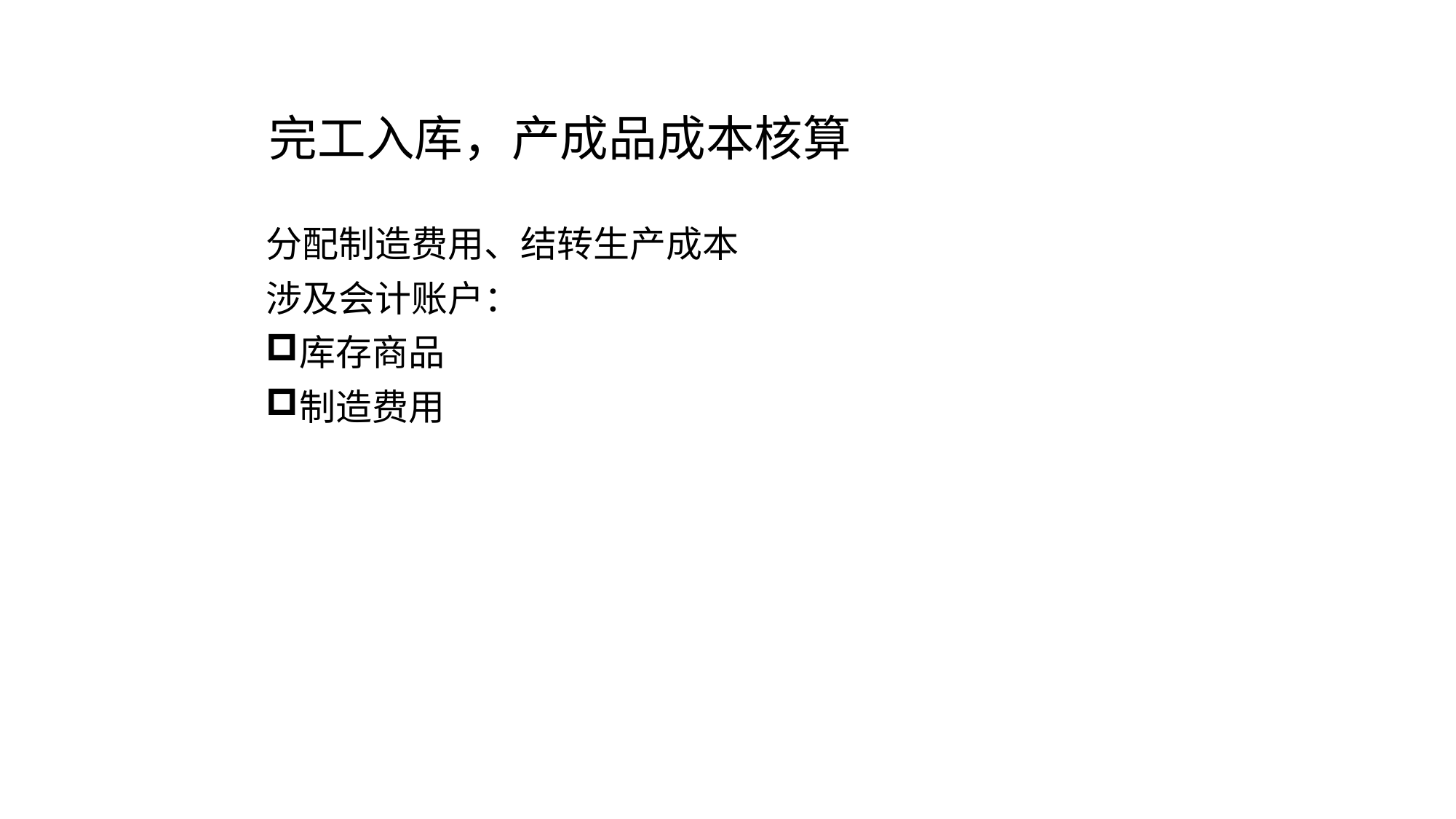

# 完工入库，产成品成本核算
分配制造费用、结转生产成本
涉及会计账户：
库存商品
制造费用